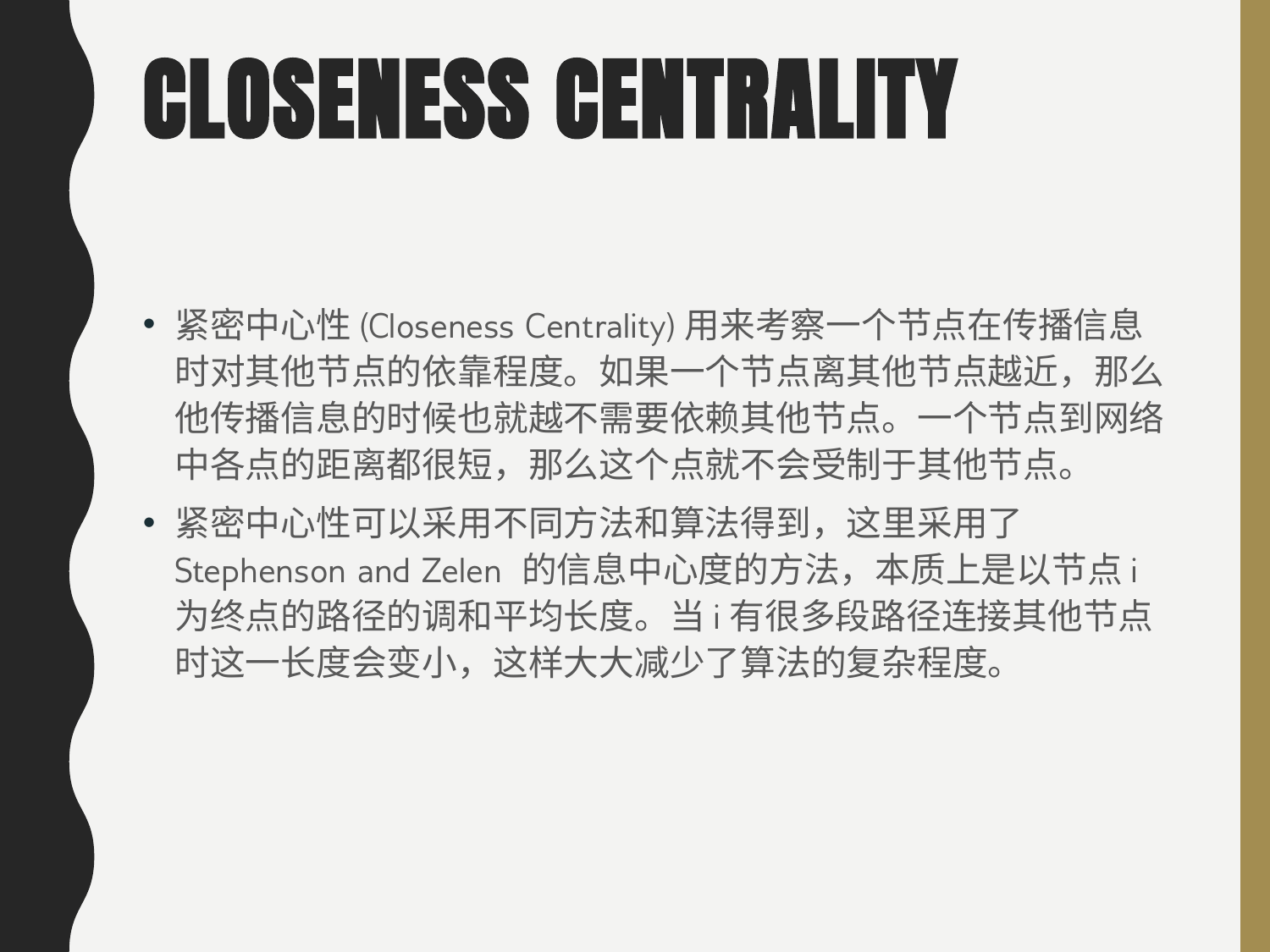

# closeness centrality
紧密中心性(Closeness Centrality)用来考察一个节点在传播信息时对其他节点的依靠程度。如果一个节点离其他节点越近，那么他传播信息的时候也就越不需要依赖其他节点。一个节点到网络中各点的距离都很短，那么这个点就不会受制于其他节点。
紧密中心性可以采用不同方法和算法得到，这里采用了Stephenson and Zelen 的信息中心度的方法，本质上是以节点i为终点的路径的调和平均长度。当i有很多段路径连接其他节点时这一长度会变小，这样大大减少了算法的复杂程度。